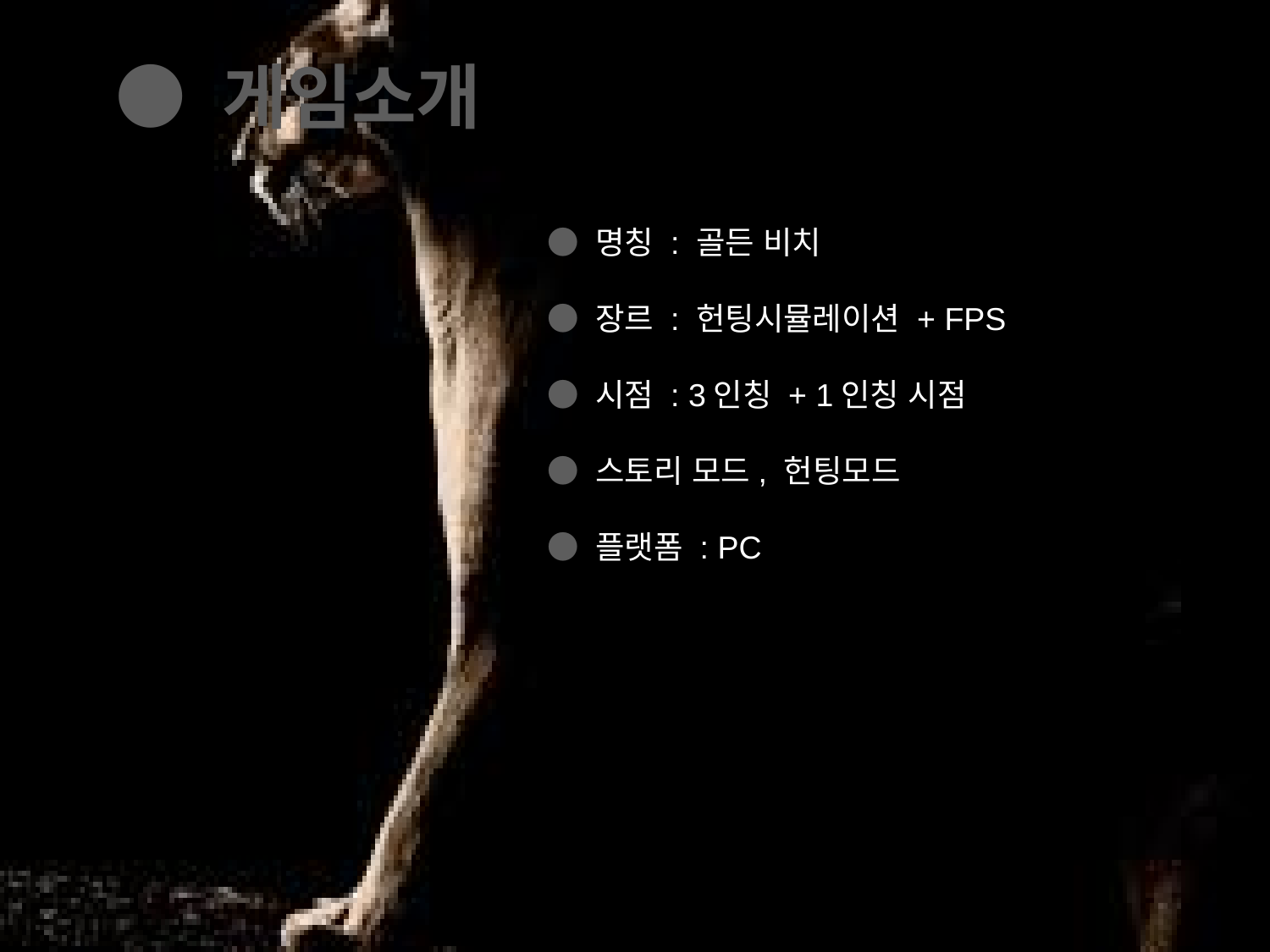

● 게임소개
● 명칭 : 골든 비치

● 장르 : 헌팅시뮬레이션 + FPS

● 시점 : 3인칭 + 1인칭 시점

● 스토리 모드, 헌팅모드

● 플랫폼 : PC